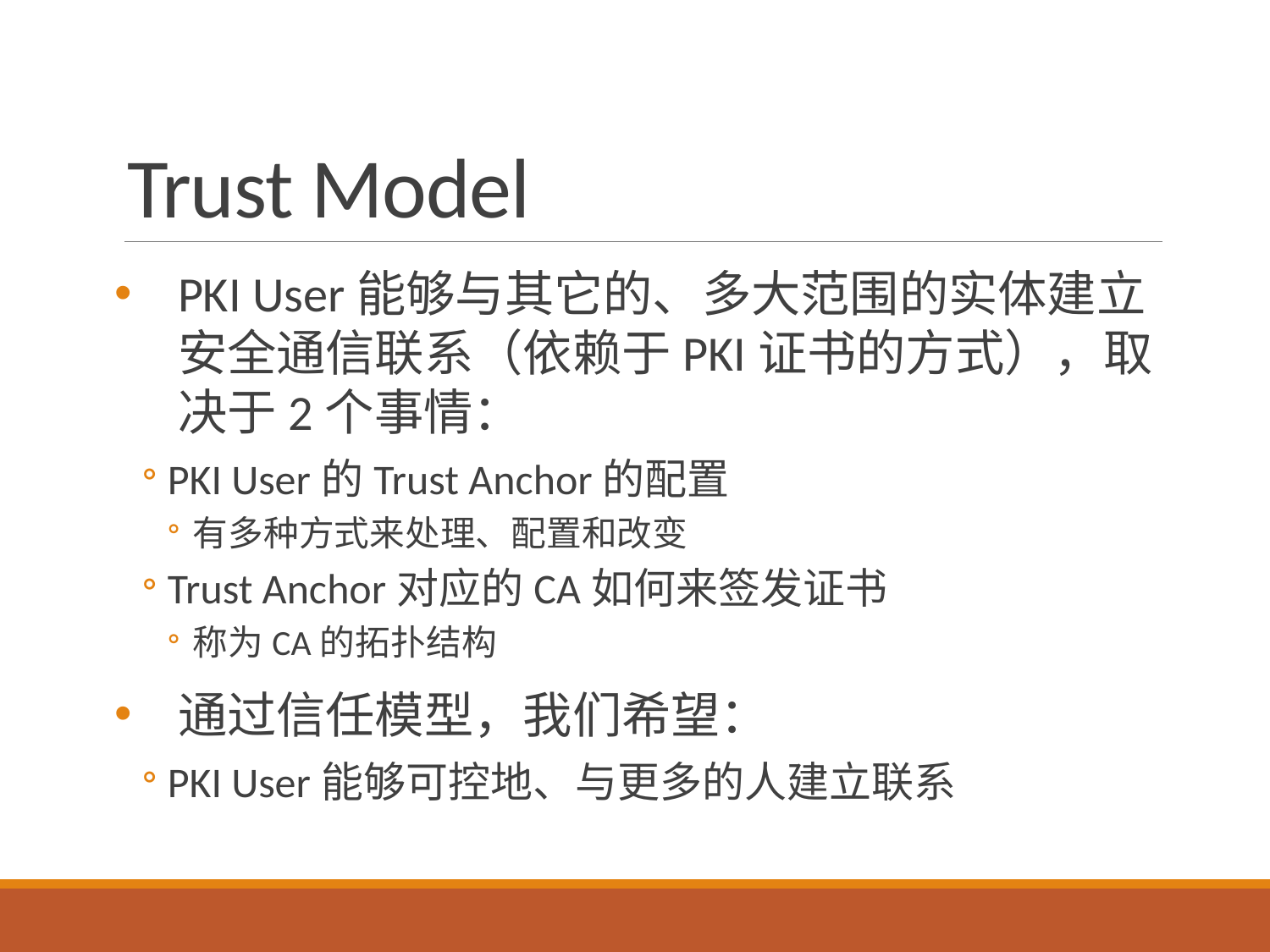

# Trust Model
PKI User能够与其它的、多大范围的实体建立安全通信联系（依赖于PKI证书的方式），取决于2个事情：
PKI User的Trust Anchor的配置
有多种方式来处理、配置和改变
Trust Anchor对应的CA如何来签发证书
称为CA的拓扑结构
通过信任模型，我们希望：
PKI User能够可控地、与更多的人建立联系
39